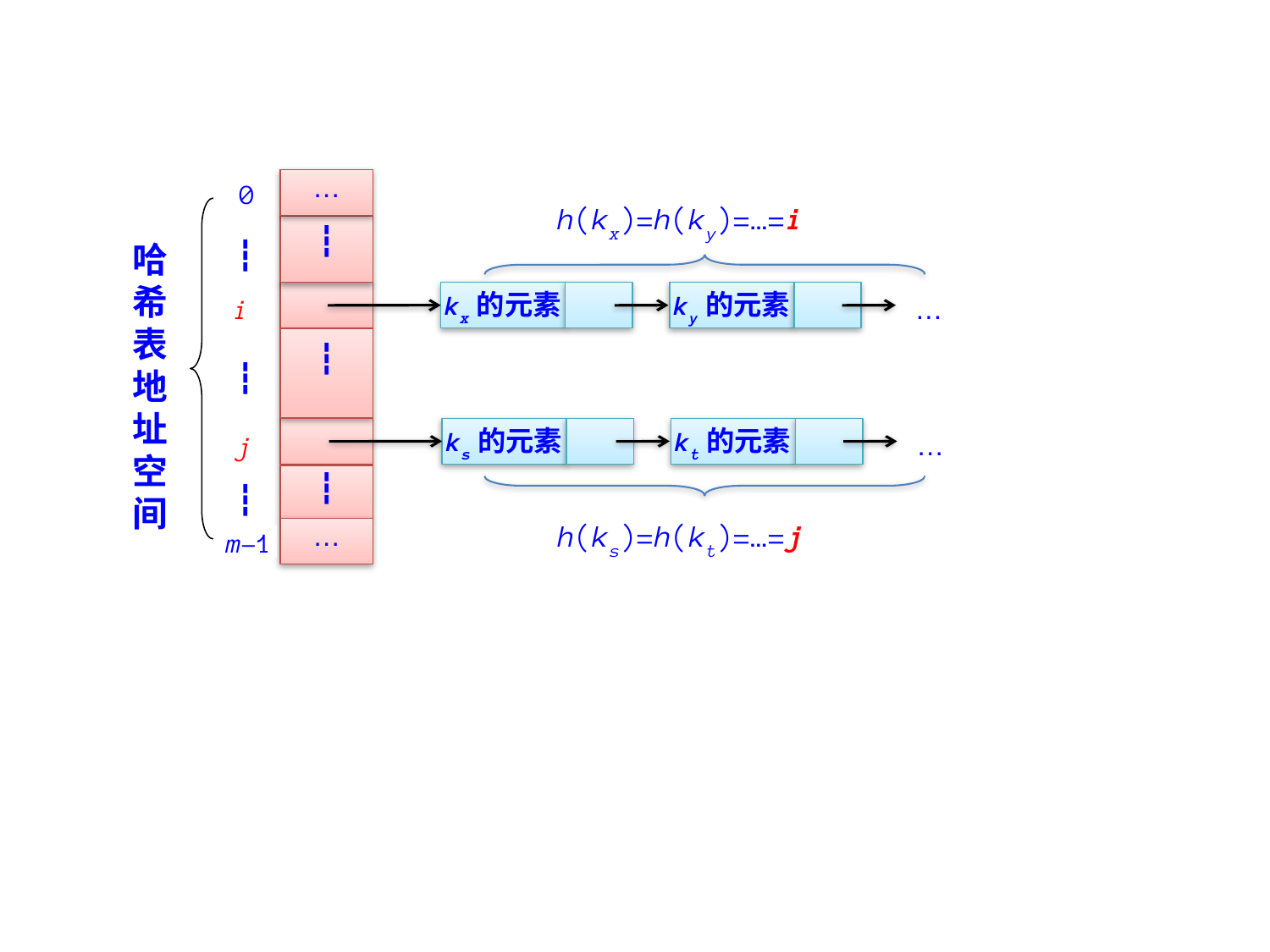

…
0

h(kx)=h(ky)=…=i
┇
哈
希
表
地
址
空
间
┇

kx的元素

ky的元素

i
…

┇
┇

ks的元素

kt的元素

…
j

┇
┇
h(ks)=h(kt)=…=j
…
m-1